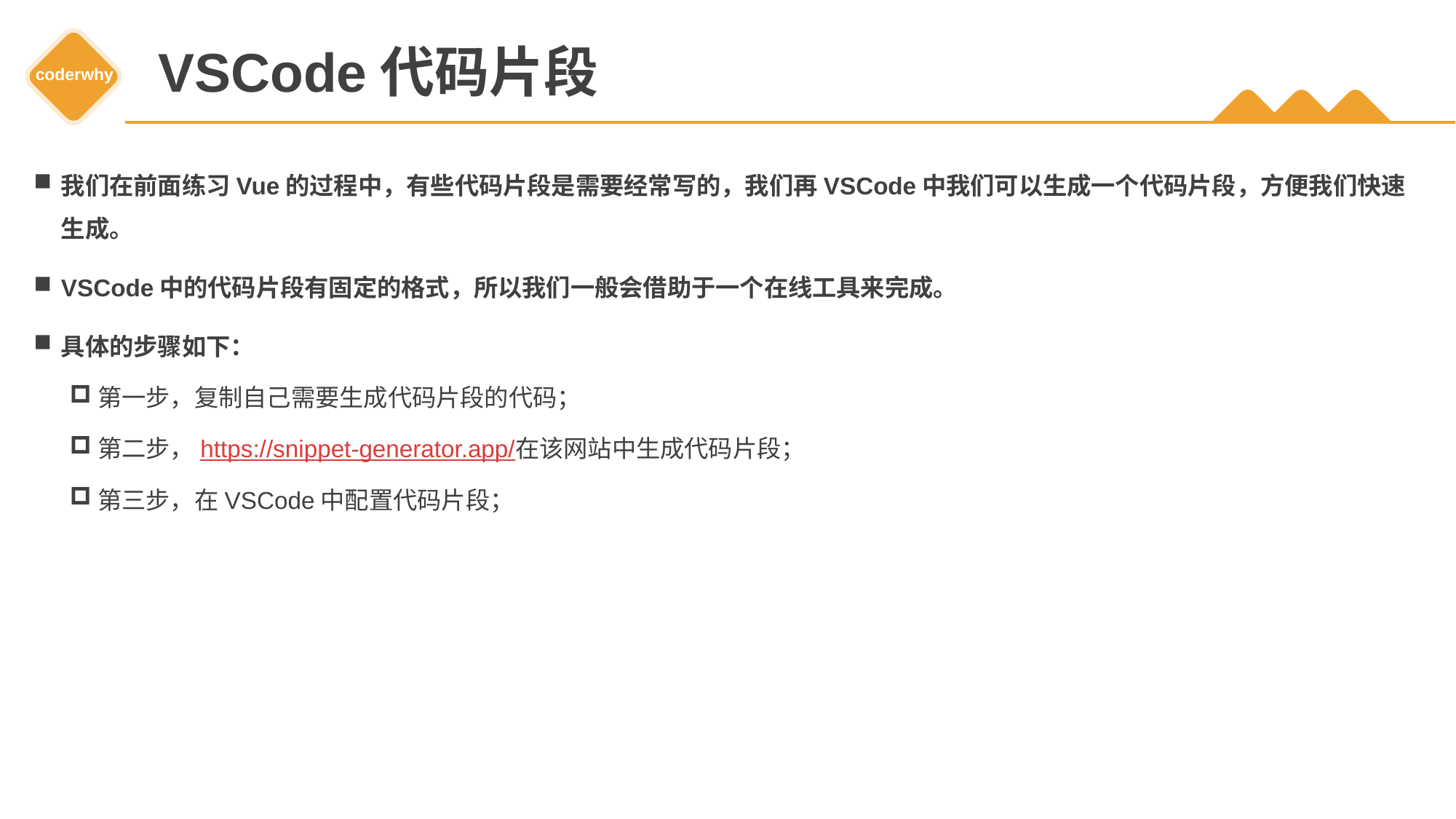

# VSCode代码片段
我们在前面练习Vue的过程中，有些代码片段是需要经常写的，我们再VSCode中我们可以生成一个代码片段，方便我们快速生成。
VSCode中的代码片段有固定的格式，所以我们一般会借助于一个在线工具来完成。
具体的步骤如下：
第一步，复制自己需要生成代码片段的代码；
第二步，https://snippet-generator.app/在该网站中生成代码片段；
第三步，在VSCode中配置代码片段；